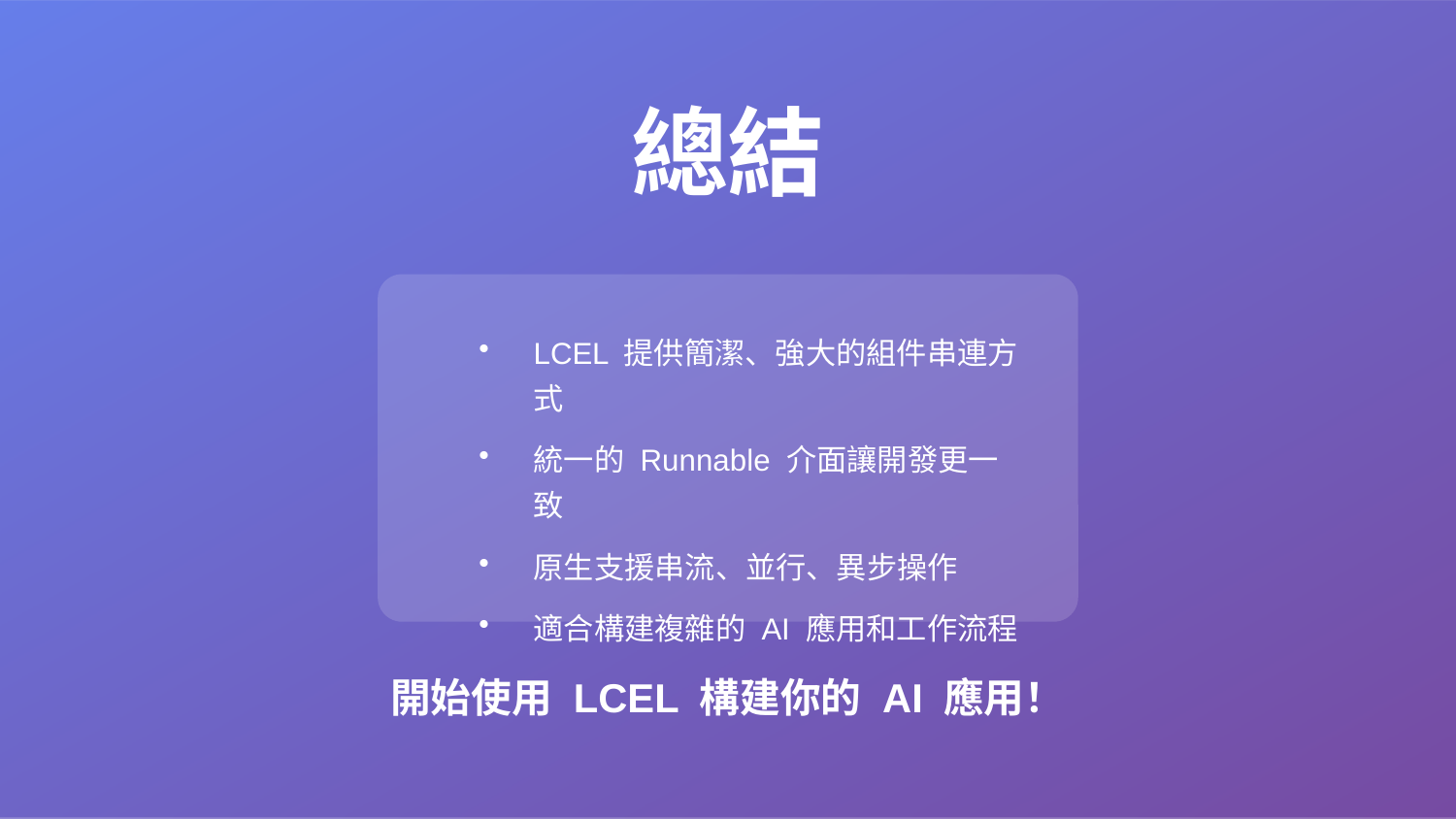

總結

LCEL 提供簡潔、強大的組件串連方式
統一的 Runnable 介面讓開發更一致
原生支援串流、並行、異步操作
適合構建複雜的 AI 應用和工作流程
開始使用 LCEL 構建你的 AI 應用！